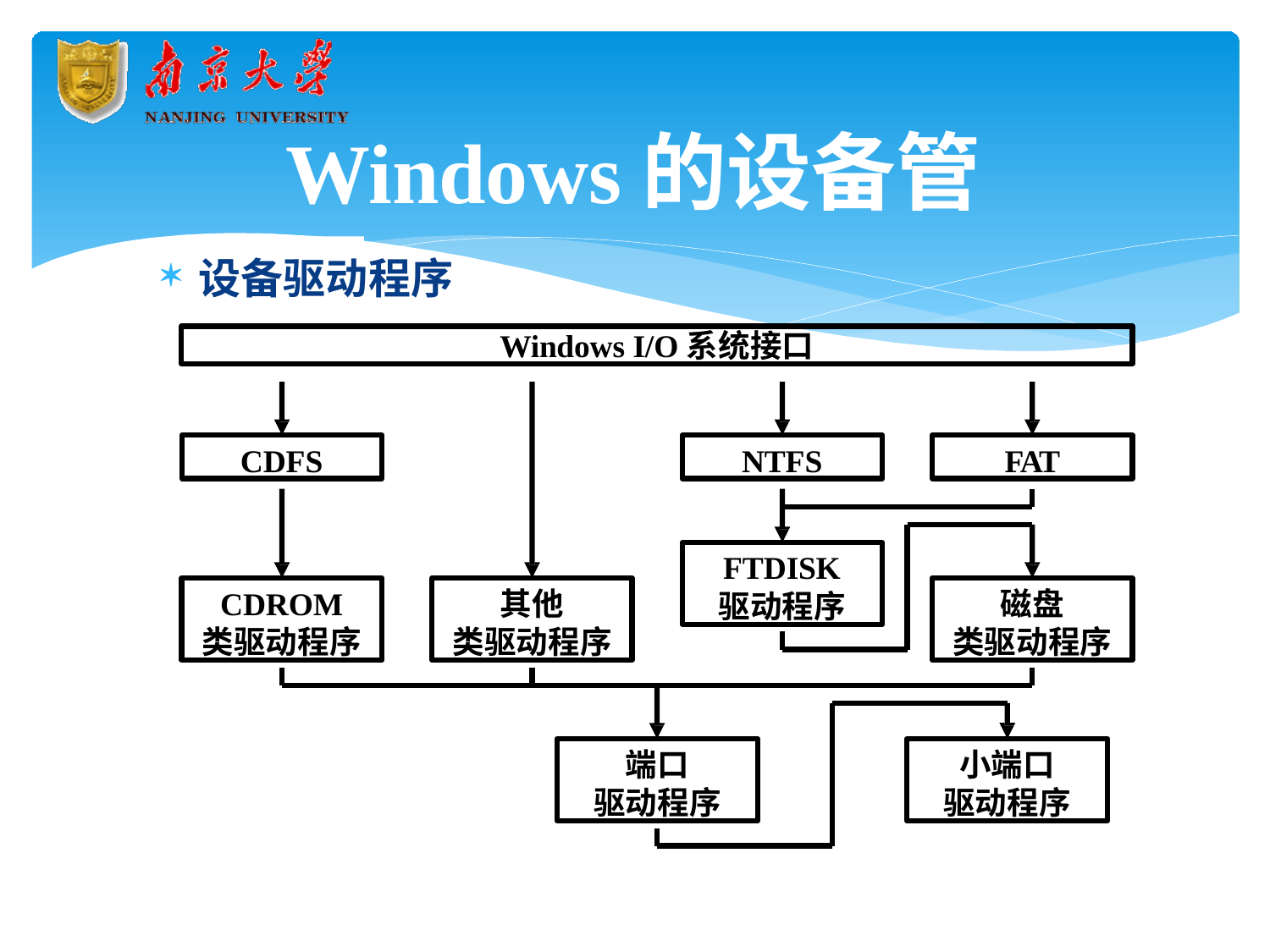

# Windows的设备管理
设备驱动程序
Windows I/O系统接口

CDFS
NTFS
FAT

FTDISK
驱动程序
CDROM
类驱动程序
其他
类驱动程序
磁盘
类驱动程序

端口 驱动程序
小端口 驱动程序